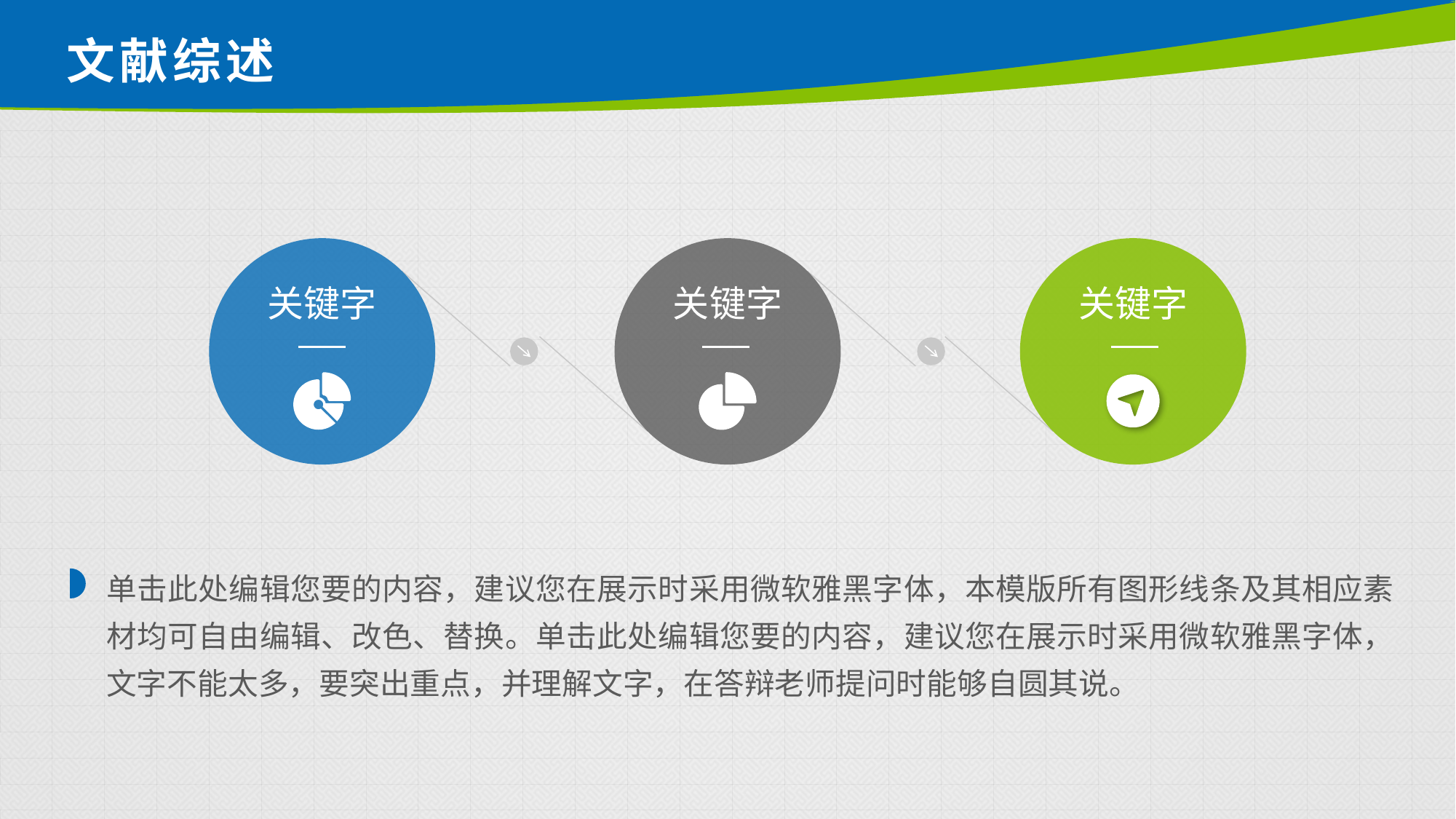

# 文献综述

关键字

关键字

关键字

单击此处编辑您要的内容，建议您在展示时采用微软雅黑字体，本模版所有图形线条及其相应素材均可自由编辑、改色、替换。单击此处编辑您要的内容，建议您在展示时采用微软雅黑字体，文字不能太多，要突出重点，并理解文字，在答辩老师提问时能够自圆其说。